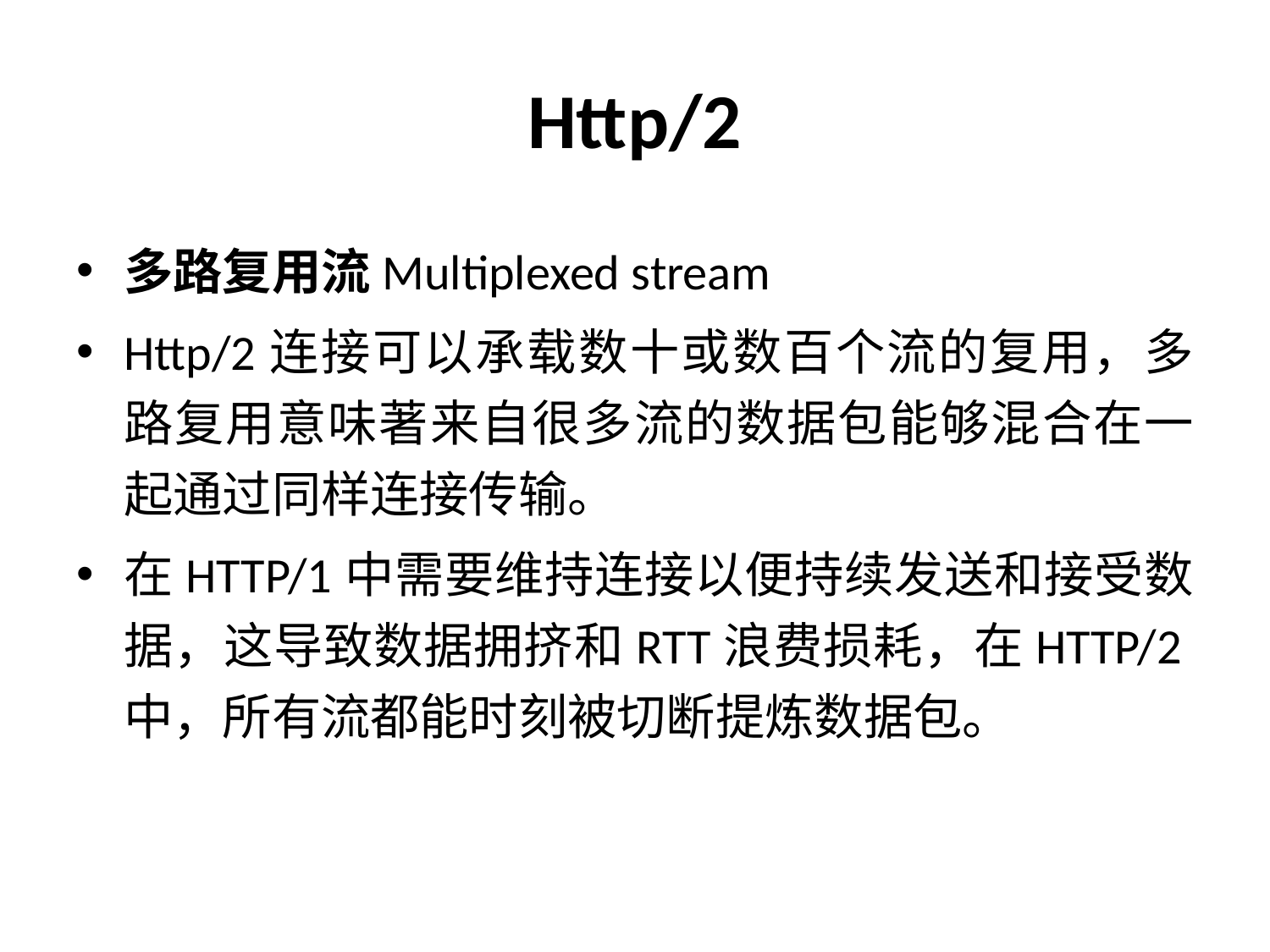

# Http/2
多路复用流Multiplexed stream
Http/2连接可以承载数十或数百个流的复用，多路复用意味著来自很多流的数据包能够混合在一起通过同样连接传输。
在HTTP/1中需要维持连接以便持续发送和接受数据，这导致数据拥挤和RTT浪费损耗，在HTTP/2中，所有流都能时刻被切断提炼数据包。